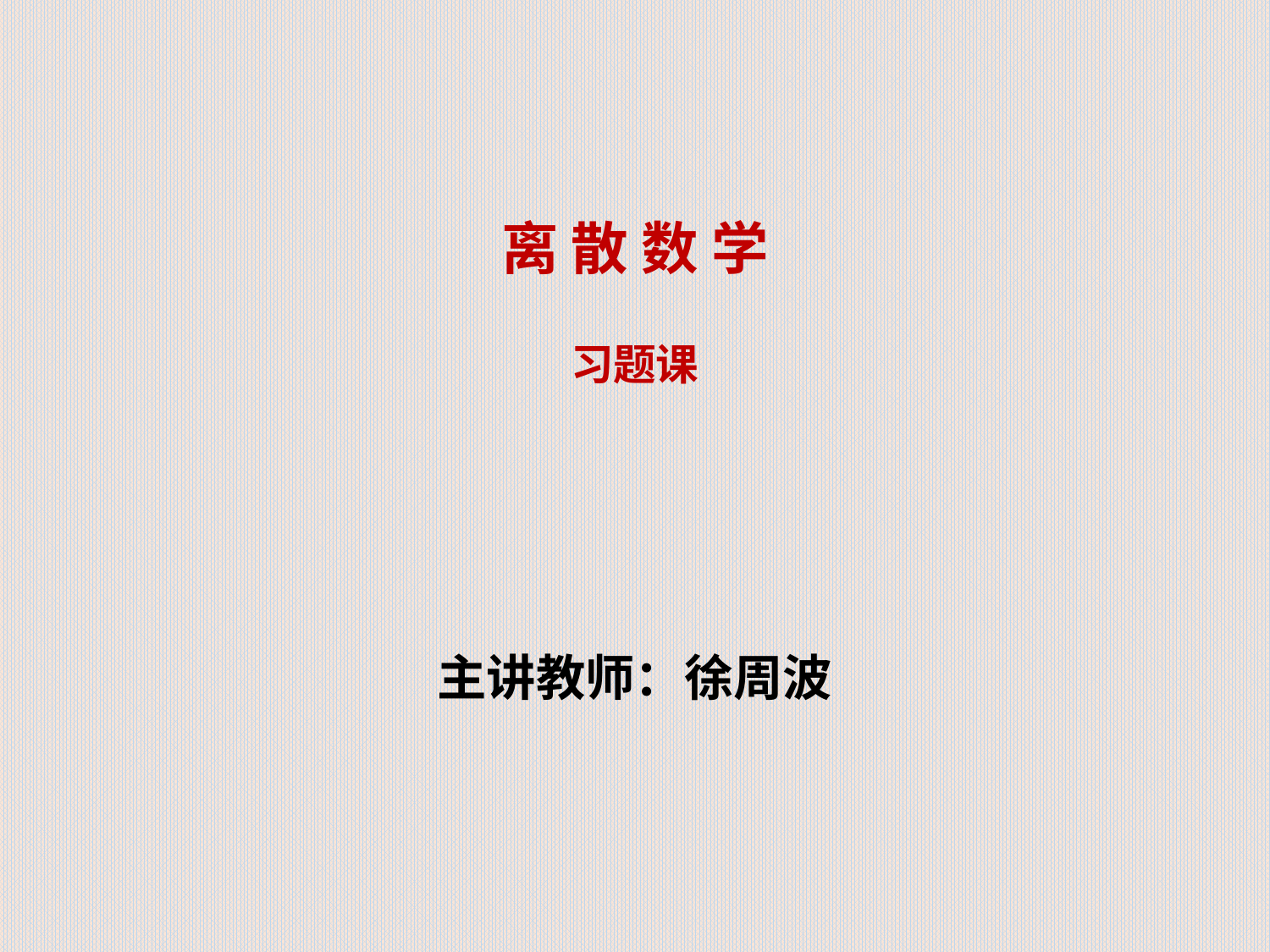

# 离 散 数 学 习题课
主讲教师：徐周波